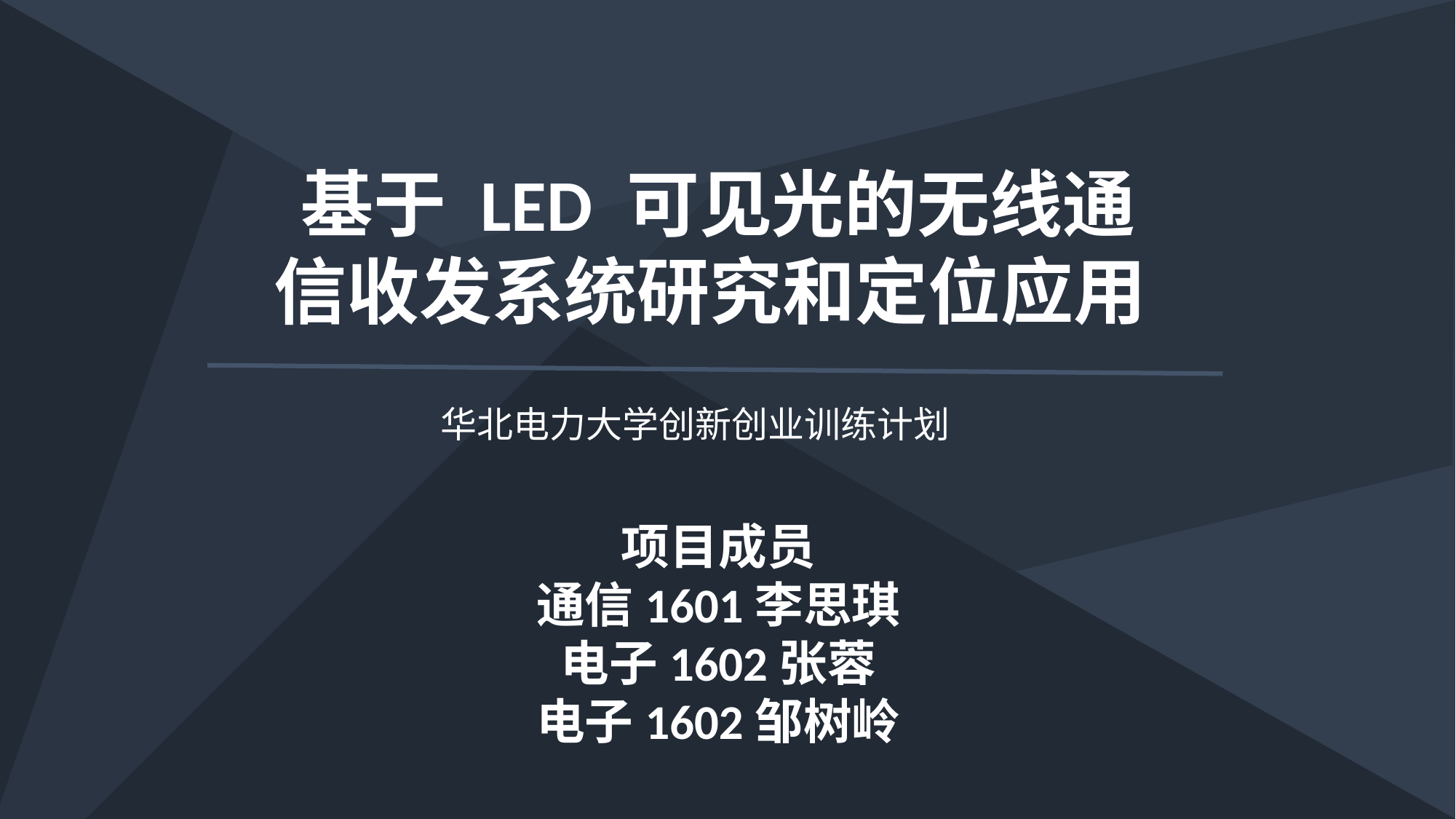

基于 LED 可见光的无线通信收发系统研究和定位应用
华北电力大学创新创业训练计划
项目成员
通信1601李思琪
电子1602张蓉
电子1602邹树岭